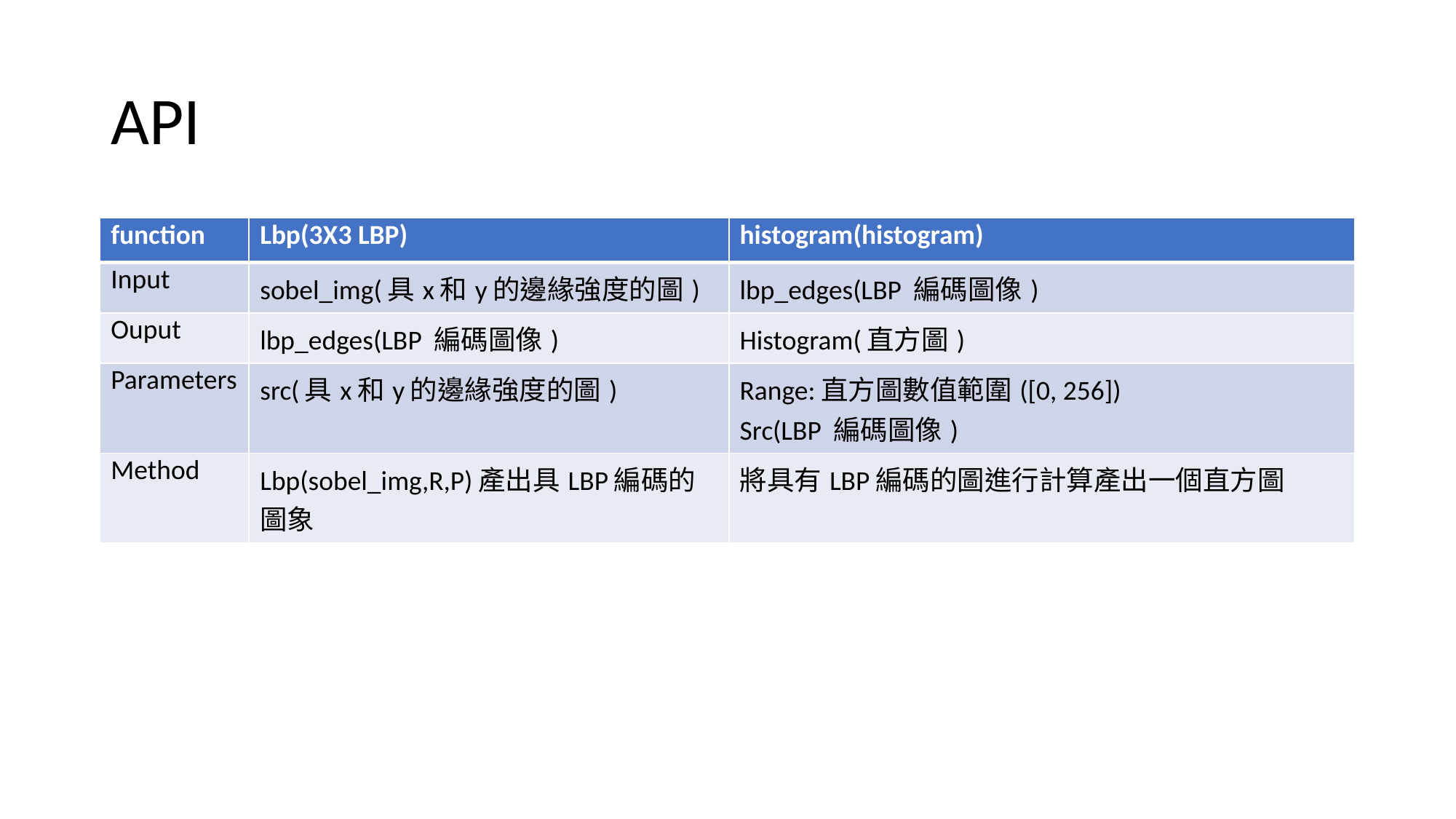

# API
| function | Lbp(3X3 LBP) | histogram(histogram) |
| --- | --- | --- |
| Input | sobel\_img(具x和y的邊緣強度的圖) | lbp\_edges(LBP 編碼圖像) |
| Ouput | lbp\_edges(LBP 編碼圖像) | Histogram(直方圖) |
| Parameters | src(具x和y的邊緣強度的圖) | Range:直方圖數值範圍([0, 256]) Src(LBP 編碼圖像) |
| Method | Lbp(sobel\_img,R,P)產出具LBP編碼的圖象 | 將具有LBP編碼的圖進行計算產出一個直方圖 |